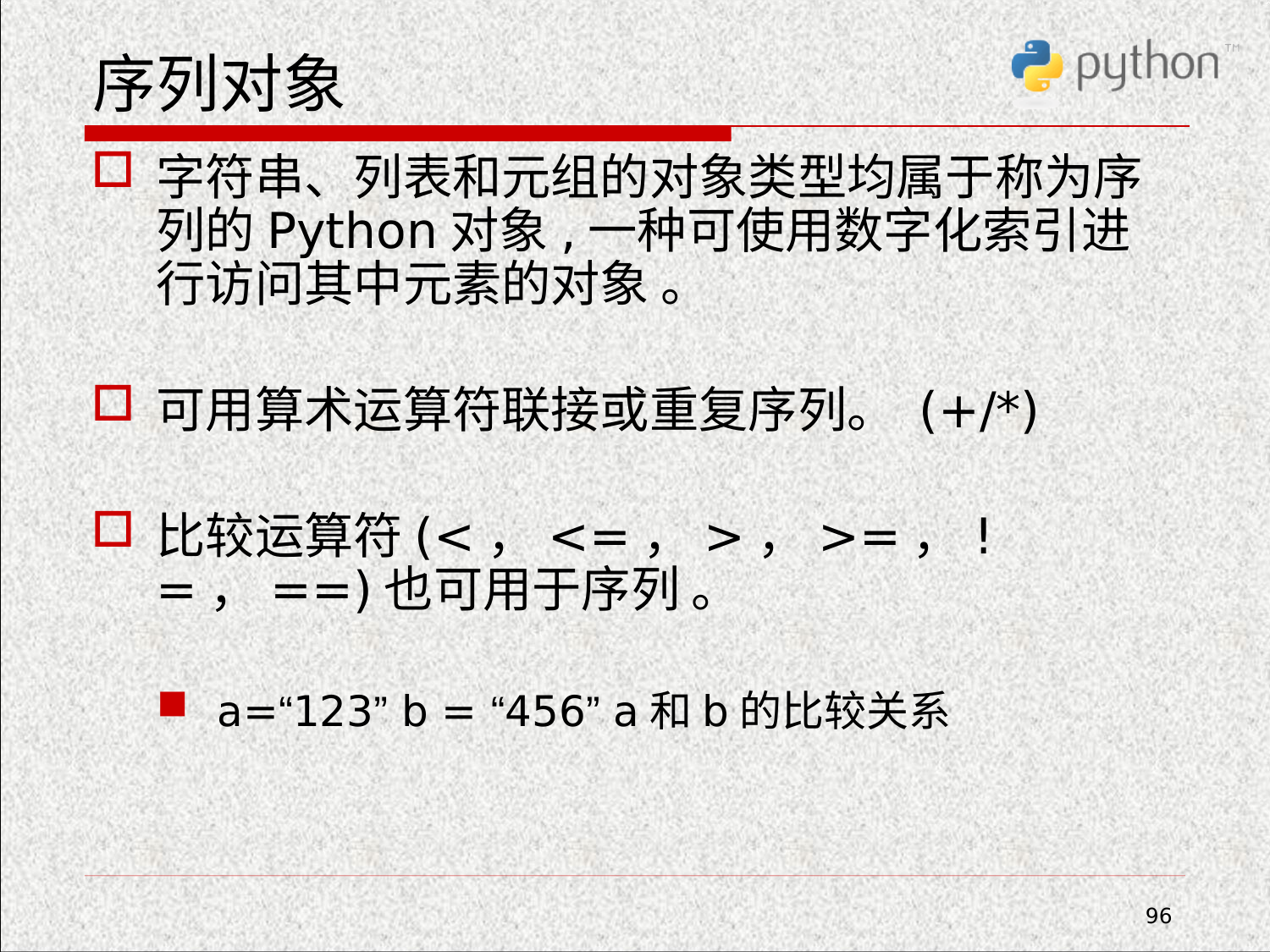

# 序列对象
字符串、列表和元组的对象类型均属于称为序列的Python对象,一种可使用数字化索引进行访问其中元素的对象 。

可用算术运算符联接或重复序列。 (+/*)

比较运算符(<，<=，>，>=，!=，==)也可用于序列 。

a=“123” b = “456” a和b的比较关系
96